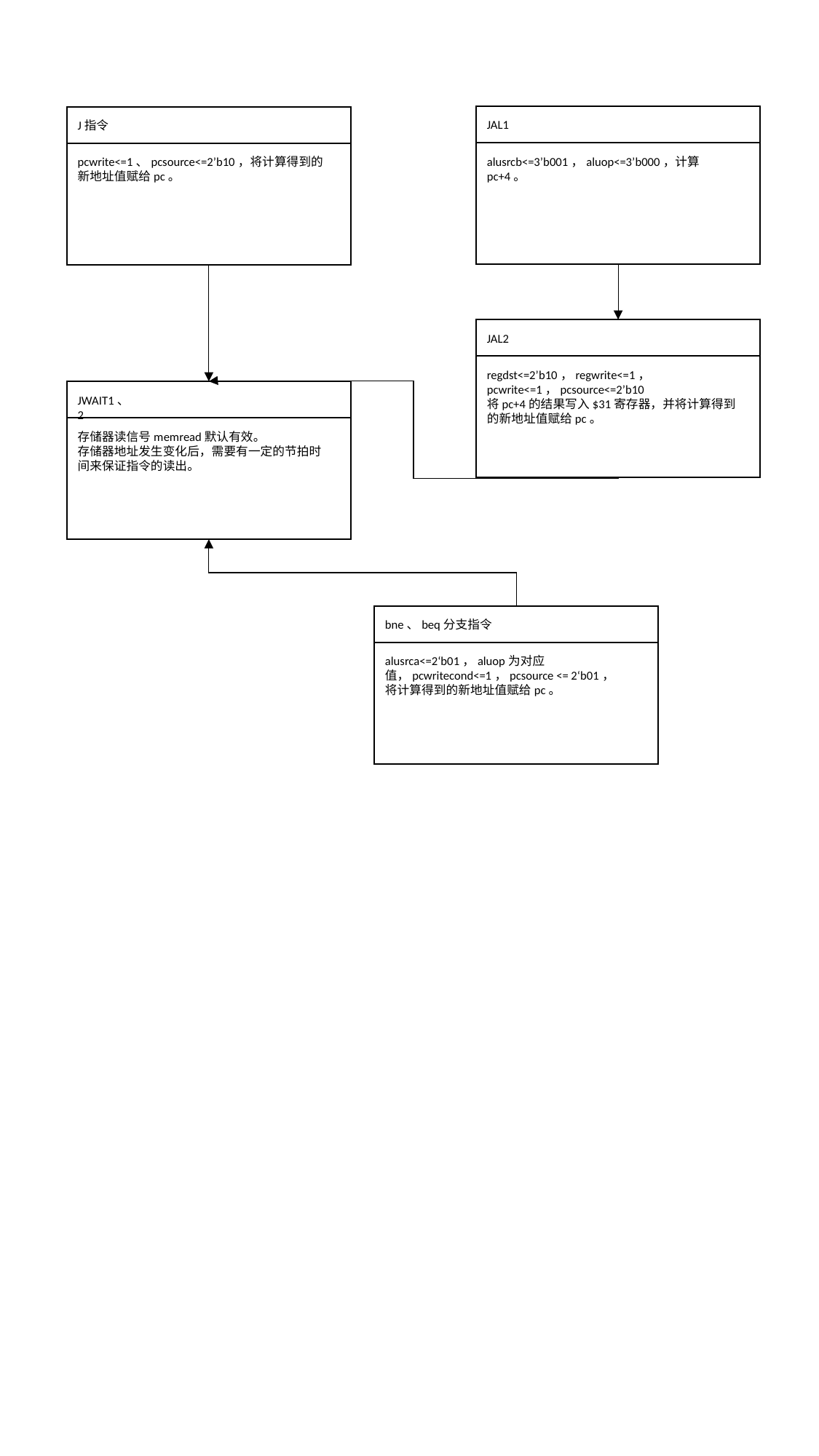

JAL1
J指令
alusrcb<=3’b001，aluop<=3’b000，计算pc+4。
pcwrite<=1、pcsource<=2’b10，将计算得到的新地址值赋给pc。

JAL2
regdst<=2’b10，regwrite<=1，
pcwrite<=1，pcsource<=2’b10
将pc+4的结果写入$31寄存器，并将计算得到的新地址值赋给pc。

JWAIT1、2
存储器读信号memread默认有效。
存储器地址发生变化后，需要有一定的节拍时间来保证指令的读出。

bne、beq分支指令
alusrca<=2‘b01，aluop为对应值，pcwritecond<=1，pcsource <= 2‘b01，
将计算得到的新地址值赋给pc。